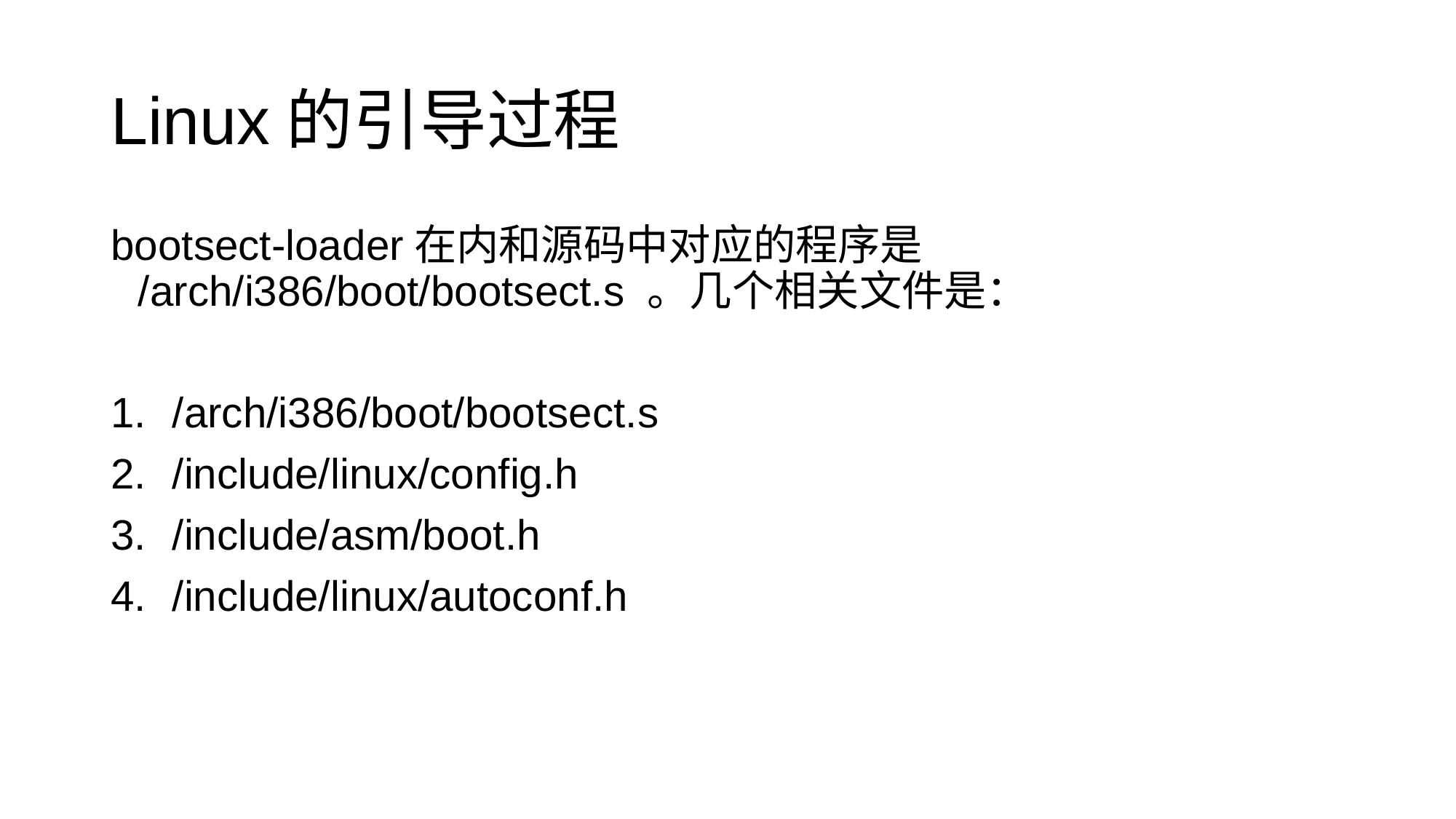

# Linux的引导过程
bootsect-loader在内和源码中对应的程序是 /arch/i386/boot/bootsect.s 。几个相关文件是：

/arch/i386/boot/bootsect.s
/include/linux/config.h
/include/asm/boot.h
/include/linux/autoconf.h